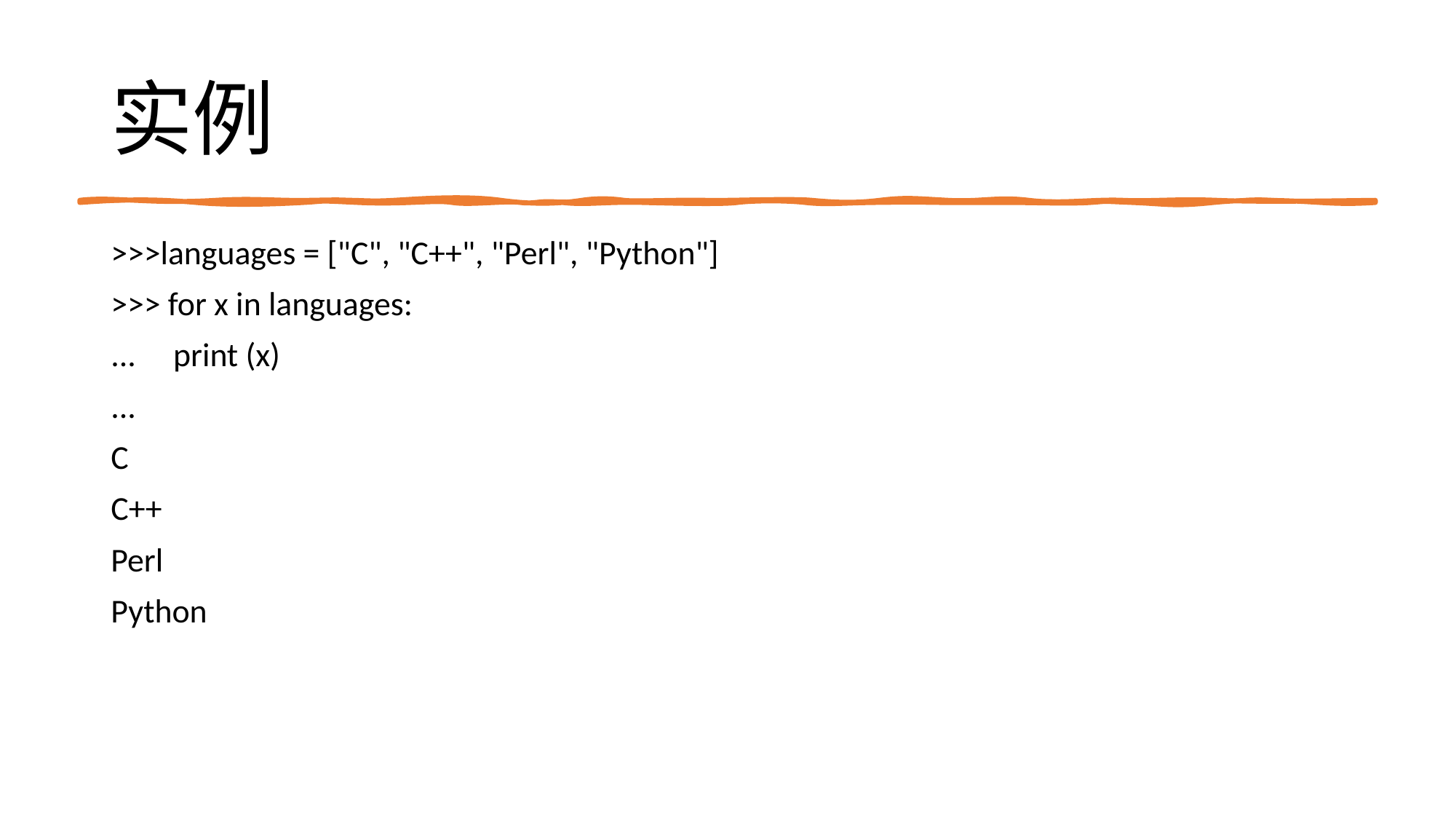

# 实例

>>>languages = ["C", "C++", "Perl", "Python"]
>>> for x in languages:
...     print (x)
...
C
C++
Perl
Python